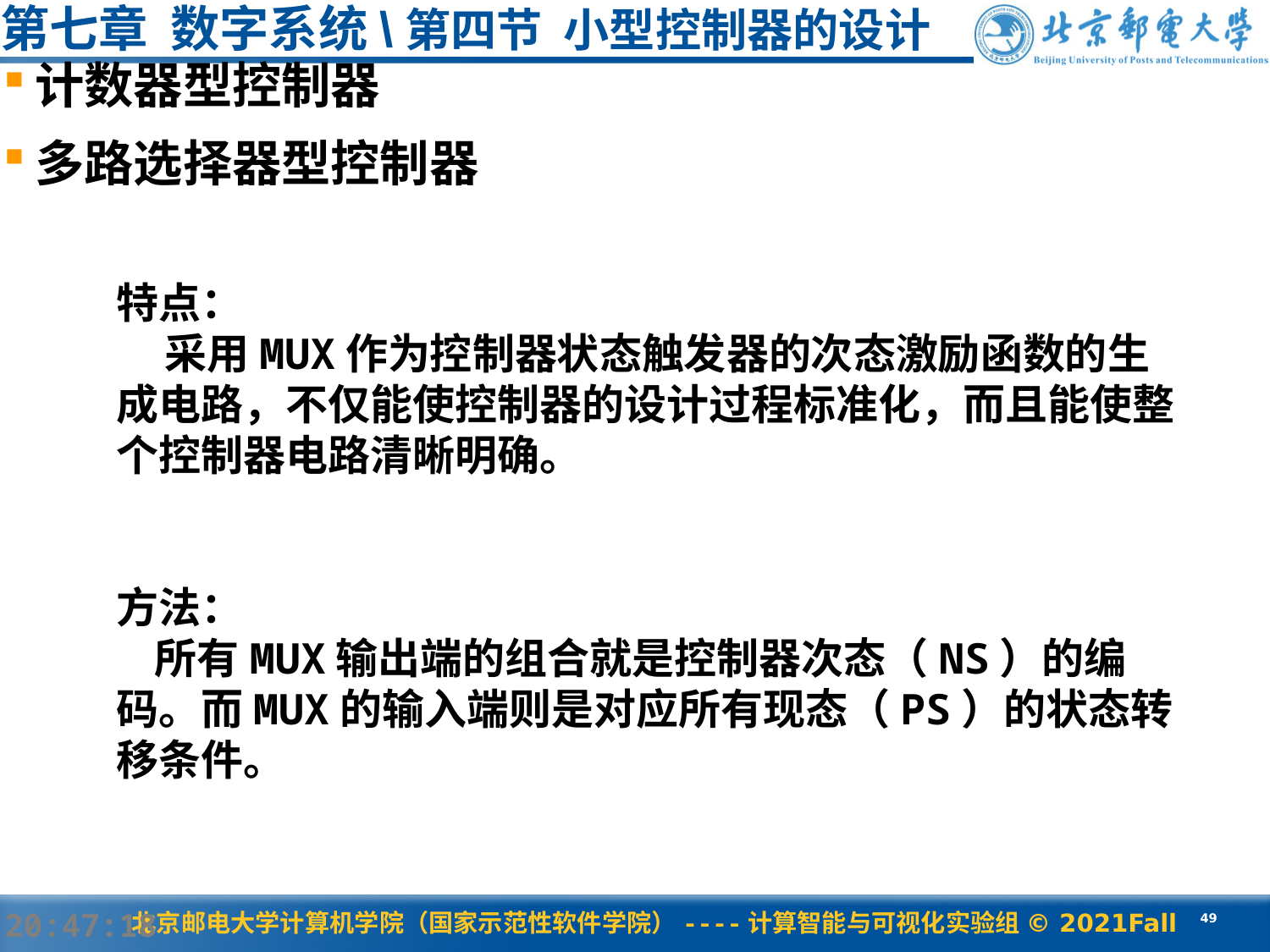

# 第七章  数字系统\第四节  小型控制器的设计
计数器型控制器
多路选择器型控制器
特点：
    采用MUX作为控制器状态触发器的次态激励函数的生成电路，不仅能使控制器的设计过程标准化，而且能使整个控制器电路清晰明确。

方法：
   所有MUX输出端的组合就是控制器次态（NS）的编码。而MUX的输入端则是对应所有现态（PS）的状态转移条件。